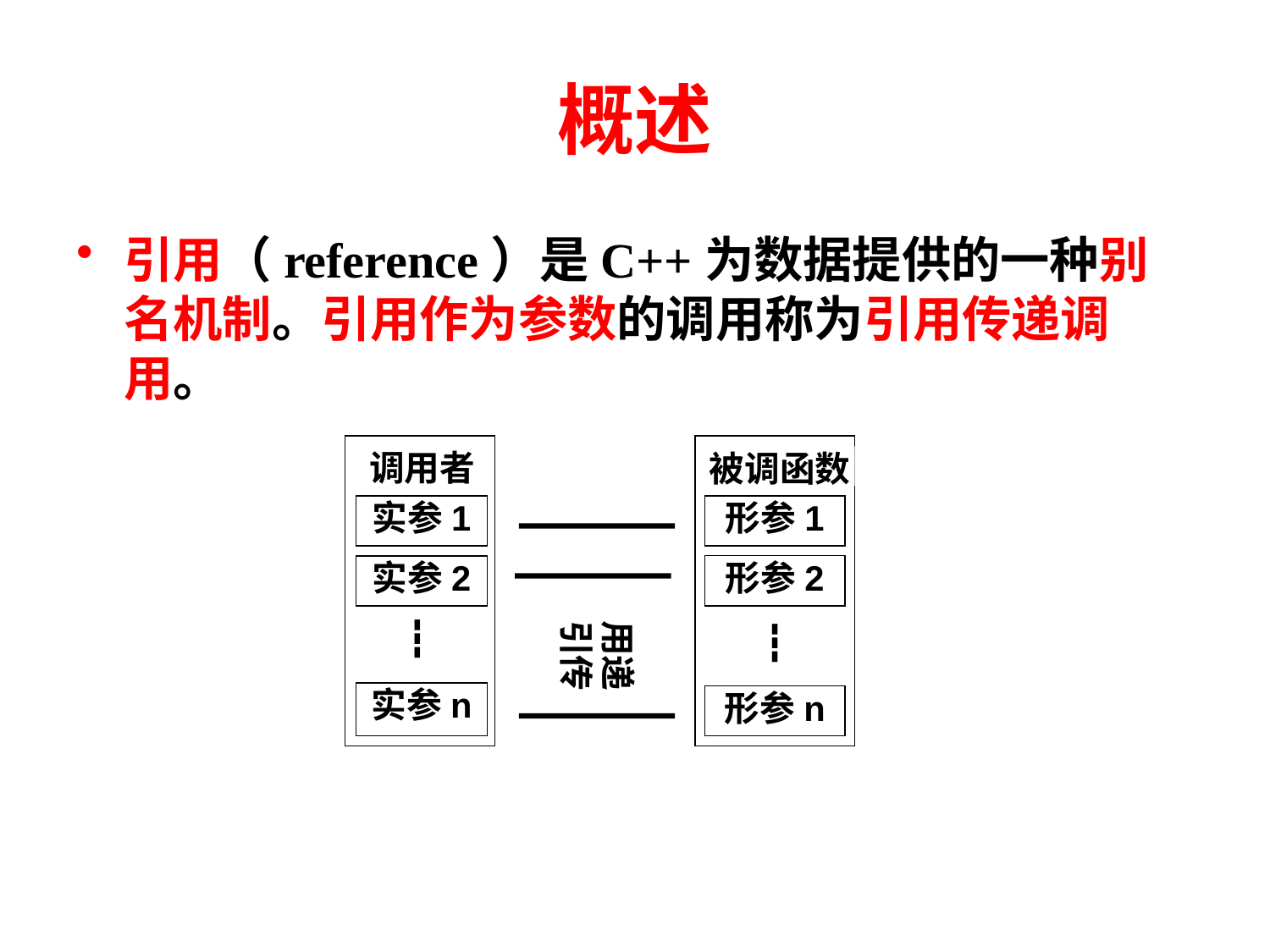

# 概述
引用（reference）是C++为数据提供的一种别名机制。引用作为参数的调用称为引用传递调用。

调用者
被调函数
实参1
形参1
形参2
实参2
用递引传
┇
┇
实参n
形参n